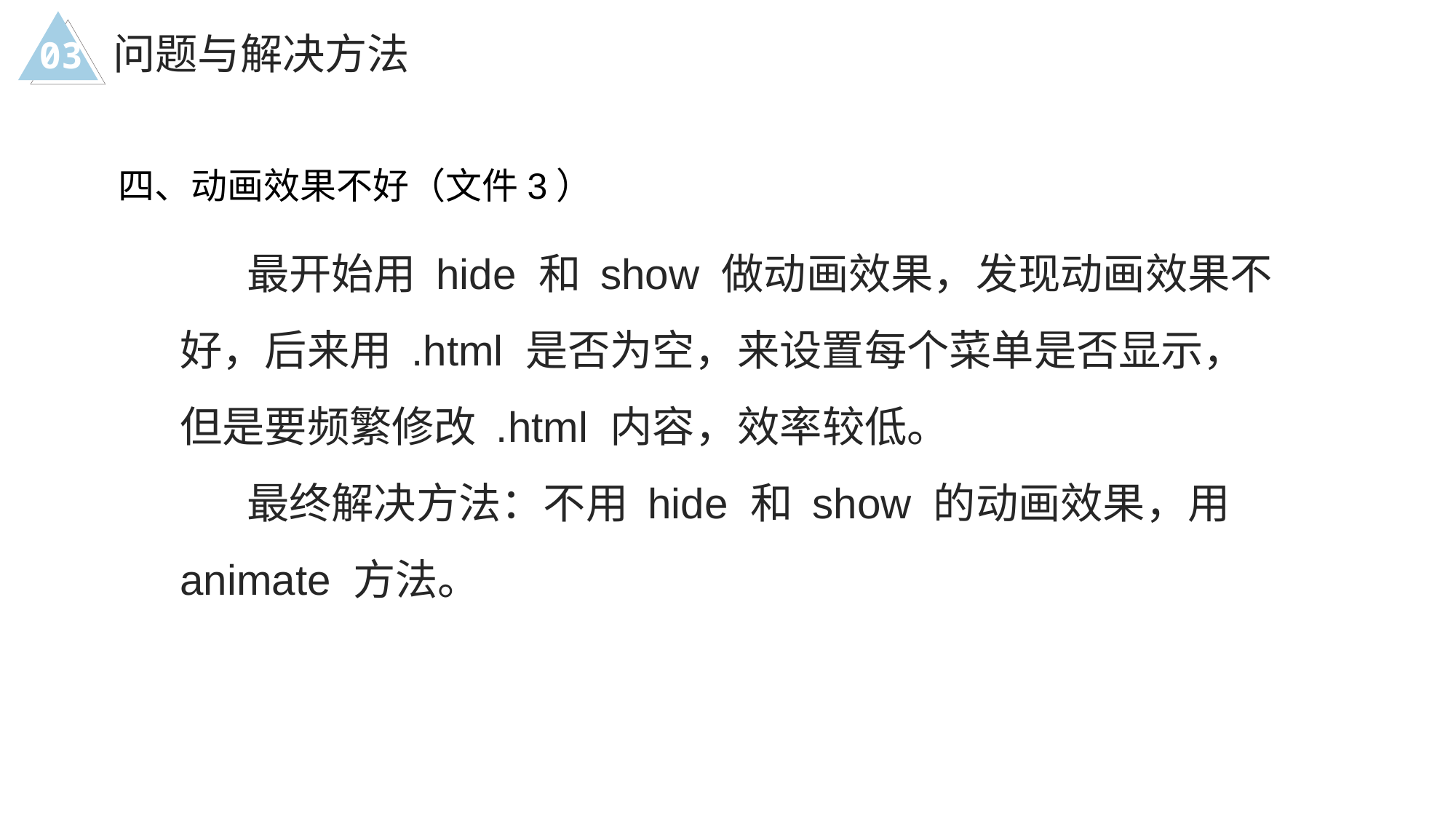

问题与解决方法
03
四、动画效果不好（文件3）
      最开始用 hide 和 show 做动画效果，发现动画效果不好，后来用 .html 是否为空，来设置每个菜单是否显示，但是要频繁修改 .html 内容，效率较低。
      最终解决方法：不用 hide 和 show 的动画效果，用 animate 方法。